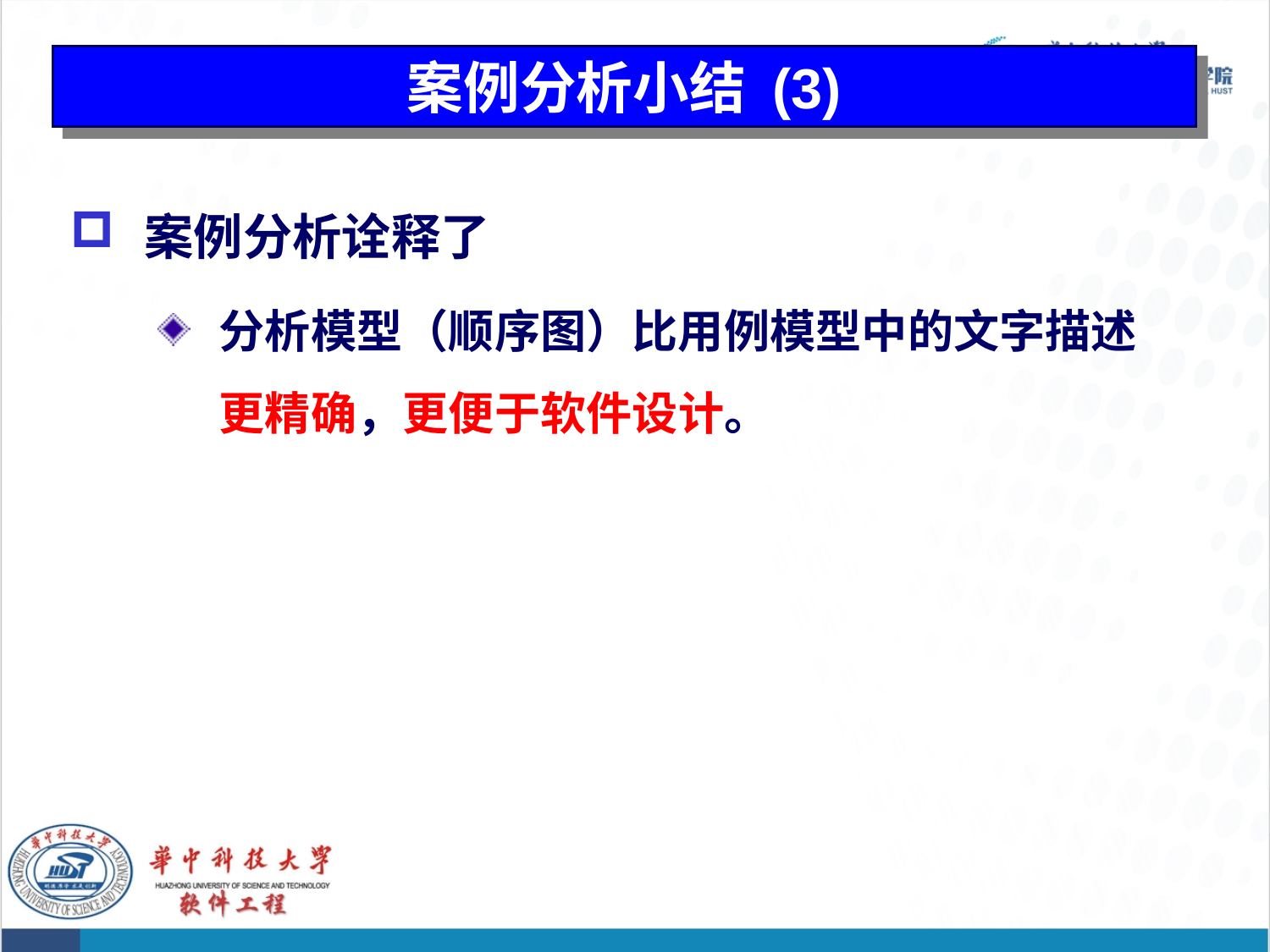

# 案例分析小结 (3)
案例分析诠释了
分析模型（顺序图）比用例模型中的文字描述更精确，更便于软件设计。